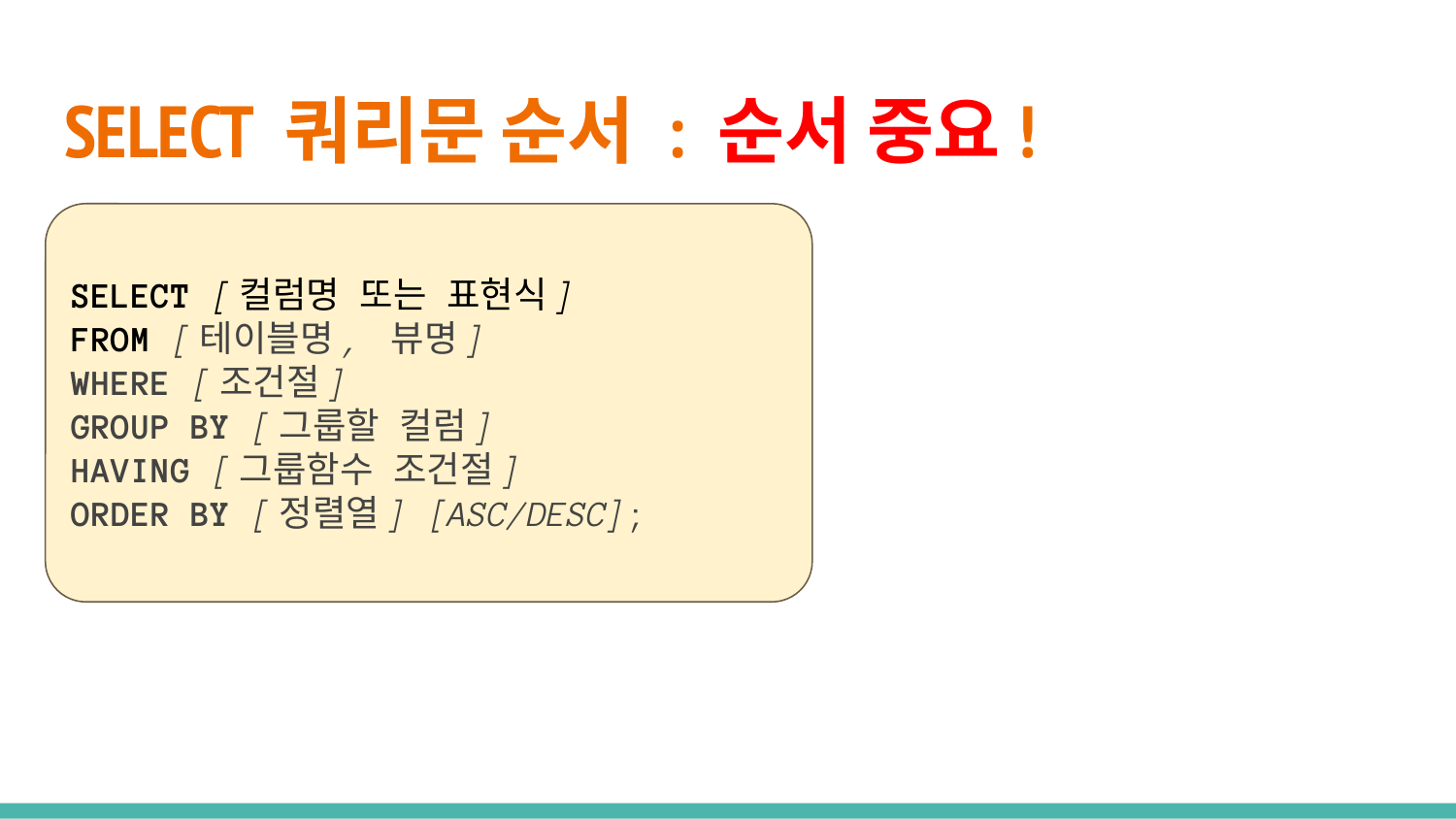

# SELECT 쿼리문 순서 : 순서 중요!
SELECT [컬럼명 또는 표현식]
FROM [테이블명, 뷰명]
WHERE [조건절]
GROUP BY [그룹할 컬럼]
HAVING [그룹함수 조건절]
ORDER BY [정렬열] [ASC/DESC];